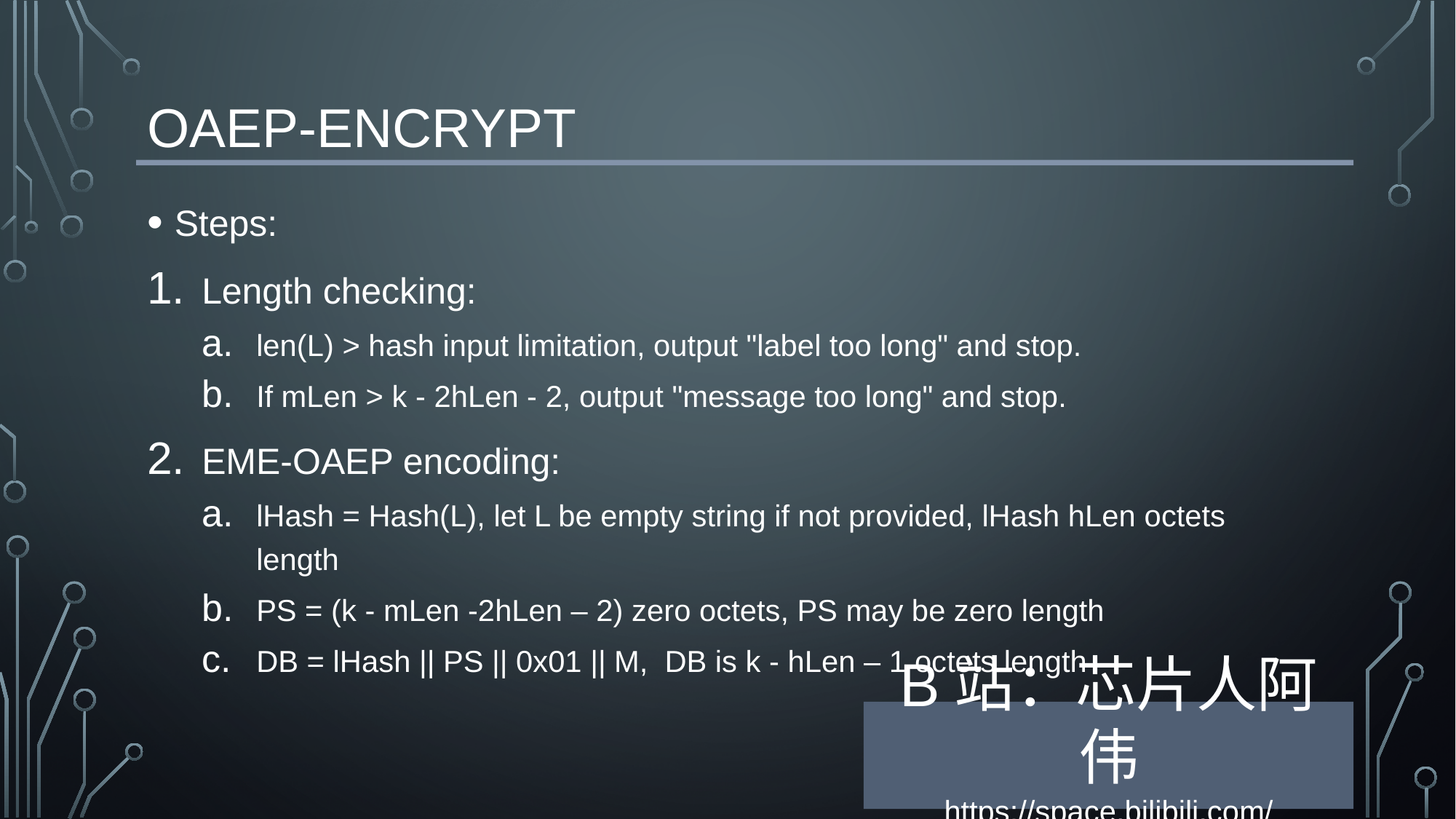

# OAEP-ENCRYPT

Steps:
Length checking:
len(L) > hash input limitation, output "label too long" and stop.
If mLen > k - 2hLen - 2, output "message too long" and stop.
EME-OAEP encoding:
lHash = Hash(L), let L be empty string if not provided, lHash hLen octets length
PS = (k - mLen -2hLen – 2) zero octets, PS may be zero length
DB = lHash || PS || 0x01 || M,  DB is k - hLen – 1 octets length
B站：芯片人阿伟
https://space.bilibili.com/243180540